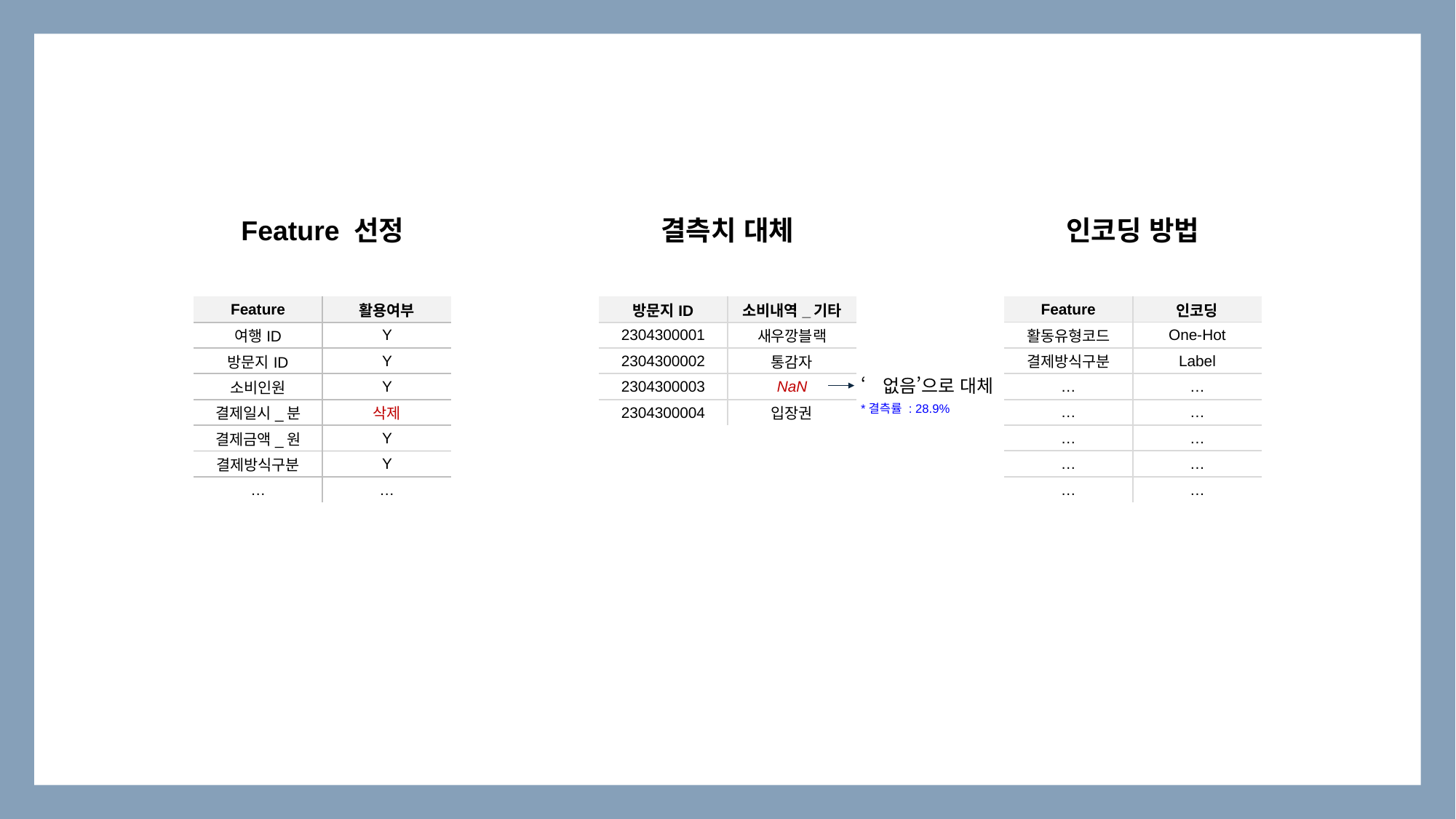

활동소비내역 테이블

Feature 선정
결측치 대체
인코딩 방법
| Feature | 인코딩 |
| --- | --- |
| 활동유형코드 | One-Hot |
| 결제방식구분 | Label |
| … | … |
| … | … |
| … | … |
| … | … |
| … | … |
| Feature | 활용여부 |
| --- | --- |
| 여행ID | Y |
| 방문지ID | Y |
| 소비인원 | Y |
| 결제일시\_분 | 삭제 |
| 결제금액\_원 | Y |
| 결제방식구분 | Y |
| … | … |
| 방문지ID | 소비내역\_기타 |
| --- | --- |
| 2304300001 | 새우깡블랙 |
| 2304300002 | 통감자 |
| 2304300003 | NaN |
| 2304300004 | 입장권 |
‘없음’으로 대체
*결측률 : 28.9%